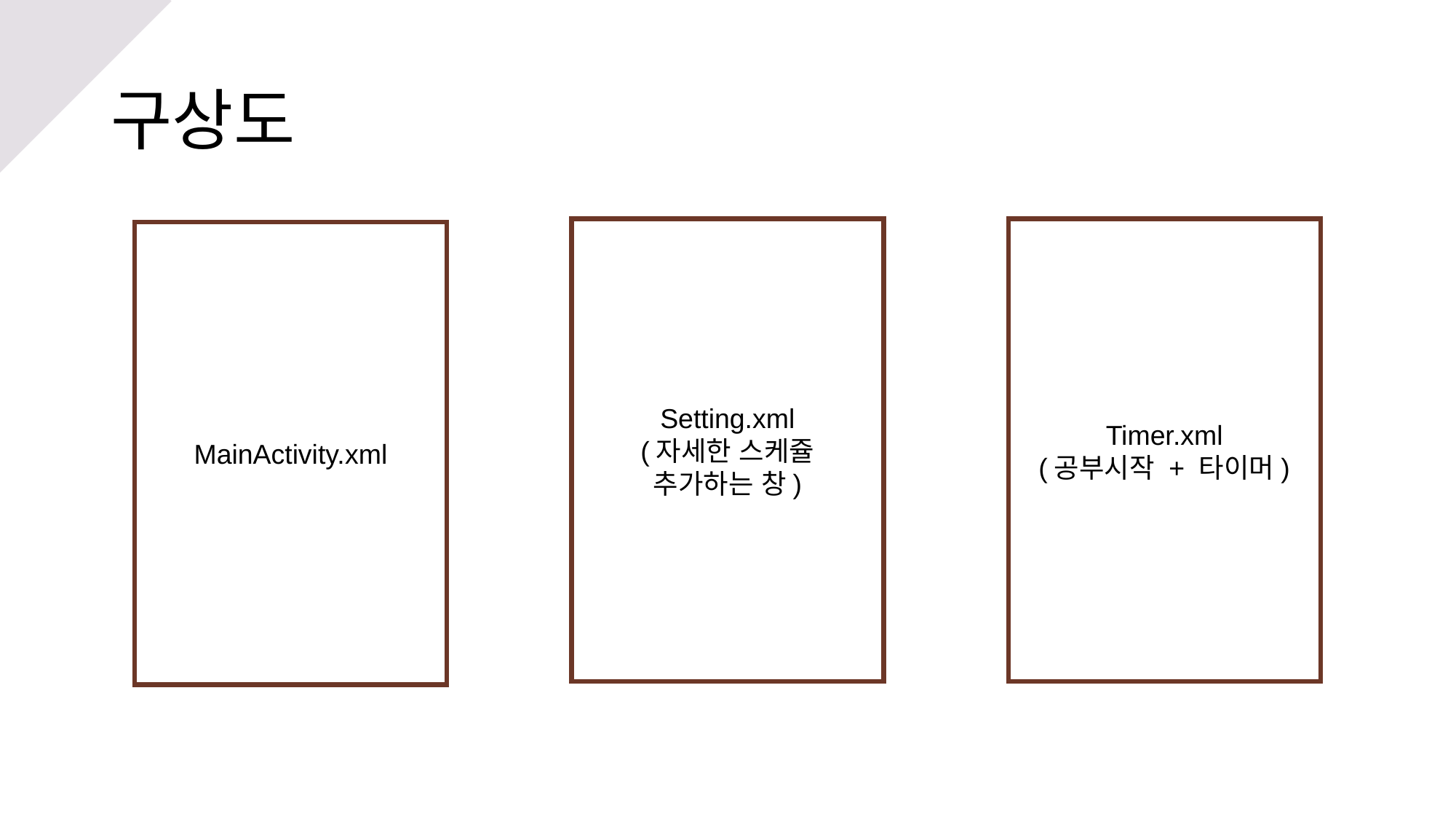

# 구상도
Setting.xml
(자세한 스케쥴
추가하는 창)
Timer.xml
(공부시작 + 타이머)
MainActivity.xml